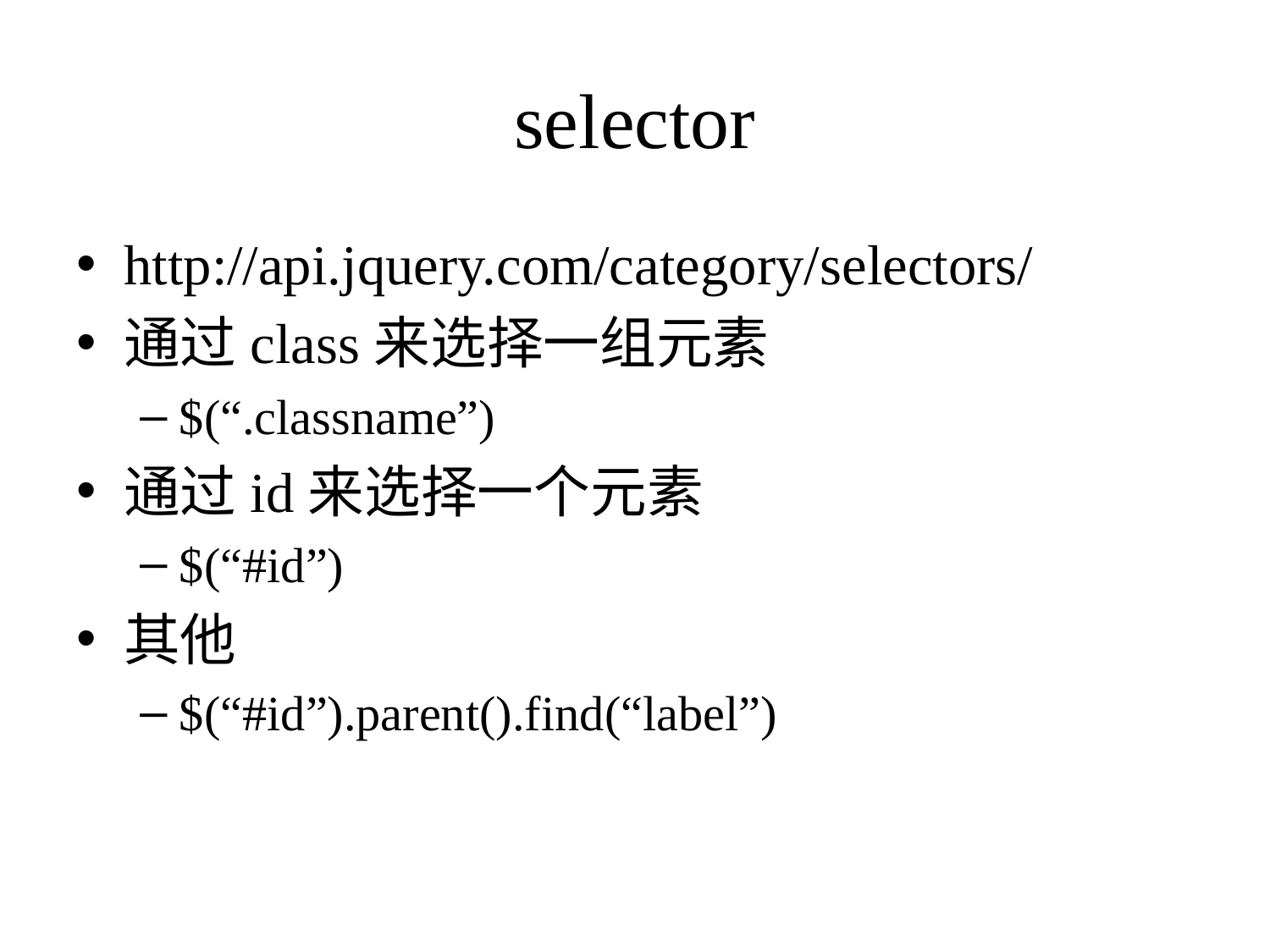

# selector
http://api.jquery.com/category/selectors/
通过class来选择一组元素
$(“.classname”)
通过id来选择一个元素
$(“#id”)
其他
$(“#id”).parent().find(“label”)